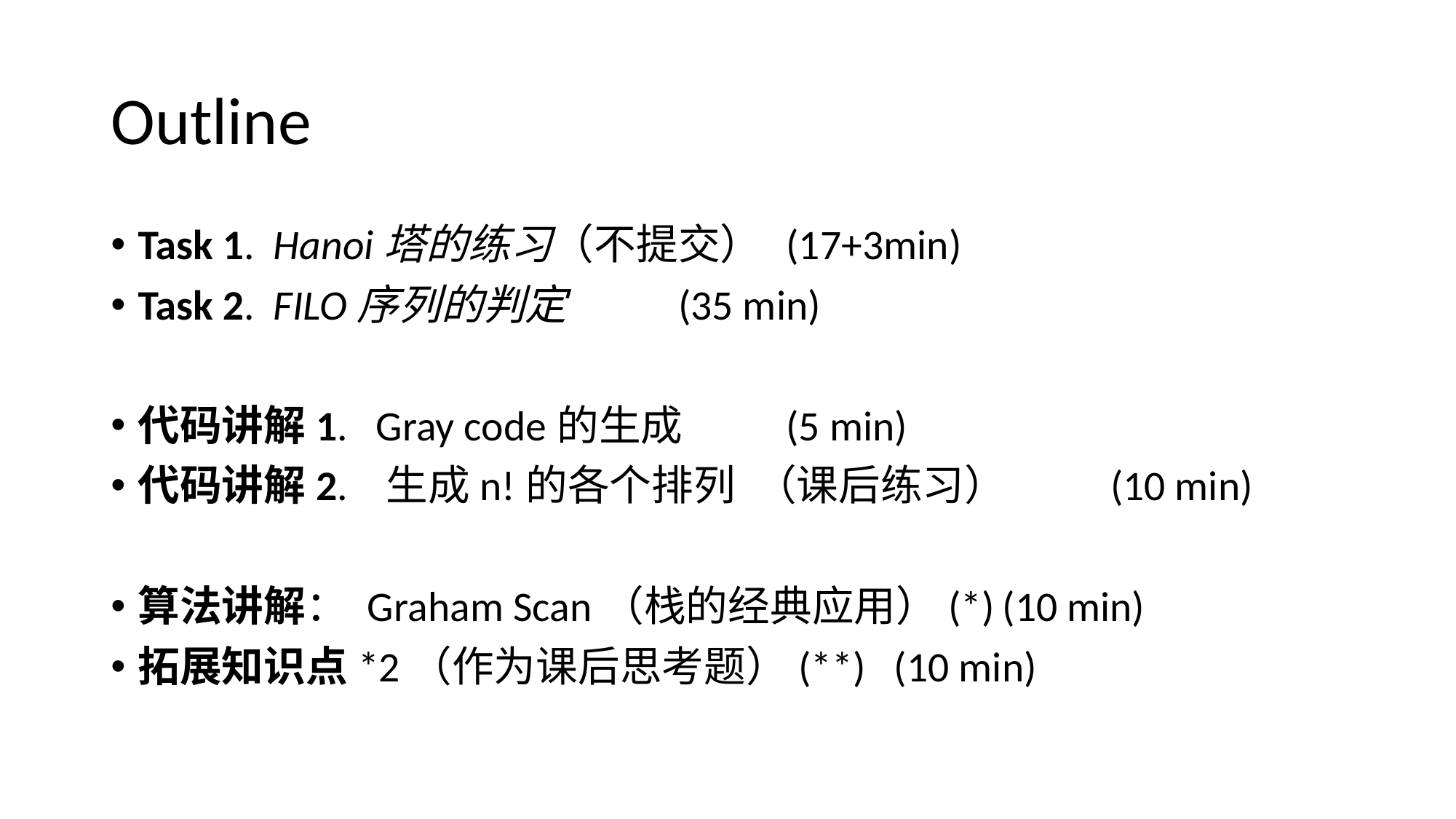

# Outline
Task 1.  Hanoi塔的练习（不提交）  			(17+3min)
Task 2.  FILO序列的判定  					(35 min)

代码讲解1.   Gray code的生成   				(5 min)
代码讲解2.   生成n!的各个排列  （课后练习）		(10 min)

算法讲解： Graham Scan（栈的经典应用）(*)		(10 min)
拓展知识点*2（作为课后思考题）(**) 			(10 min)